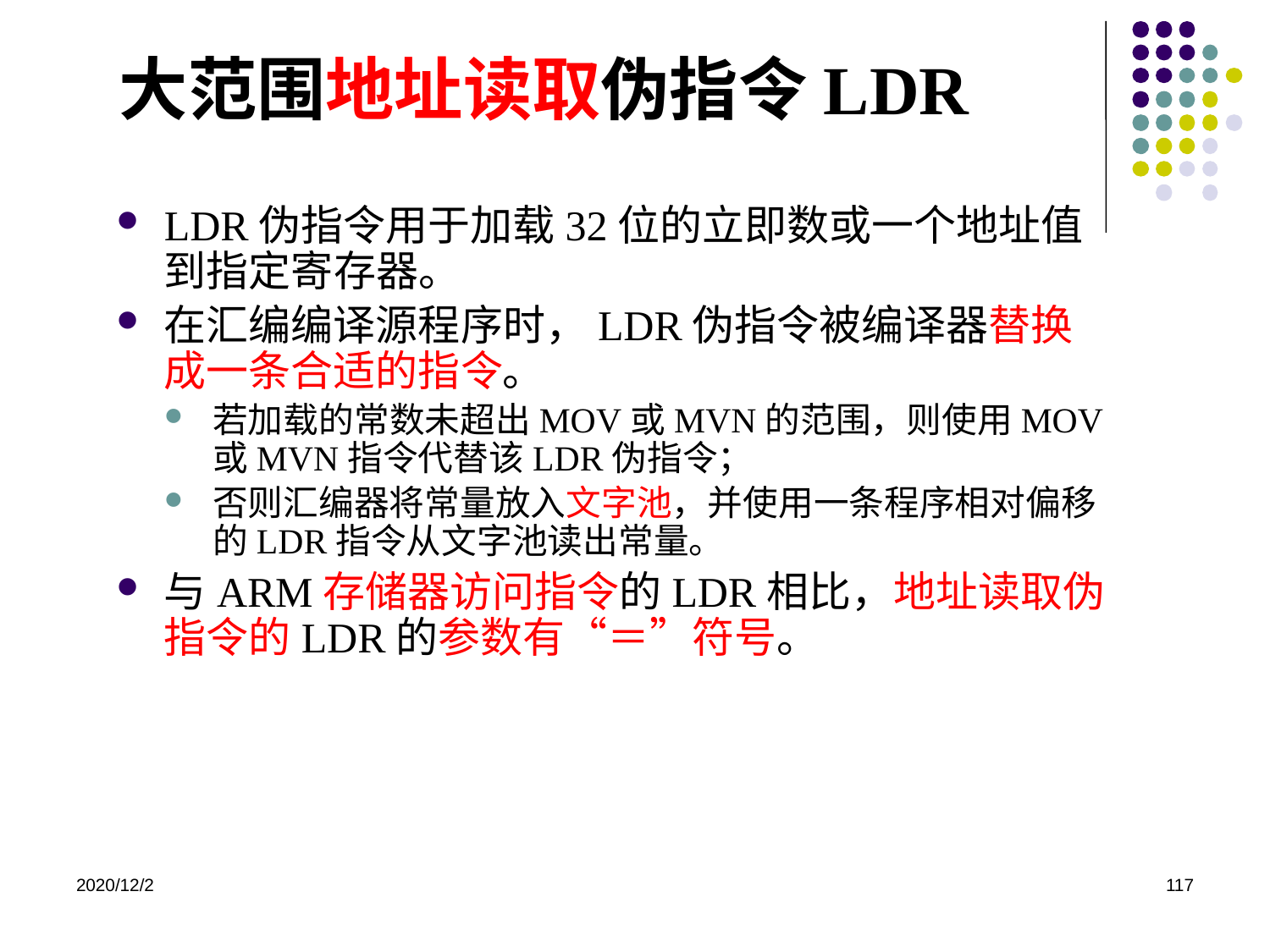

# 大范围地址读取伪指令LDR
LDR伪指令用于加载32位的立即数或一个地址值到指定寄存器。
在汇编编译源程序时，LDR伪指令被编译器替换成一条合适的指令。
若加载的常数未超出MOV或MVN的范围，则使用MOV或MVN指令代替该LDR伪指令；
否则汇编器将常量放入文字池，并使用一条程序相对偏移的LDR指令从文字池读出常量。
与ARM存储器访问指令的LDR相比，地址读取伪指令的LDR的参数有“＝”符号。
2020/12/2
117